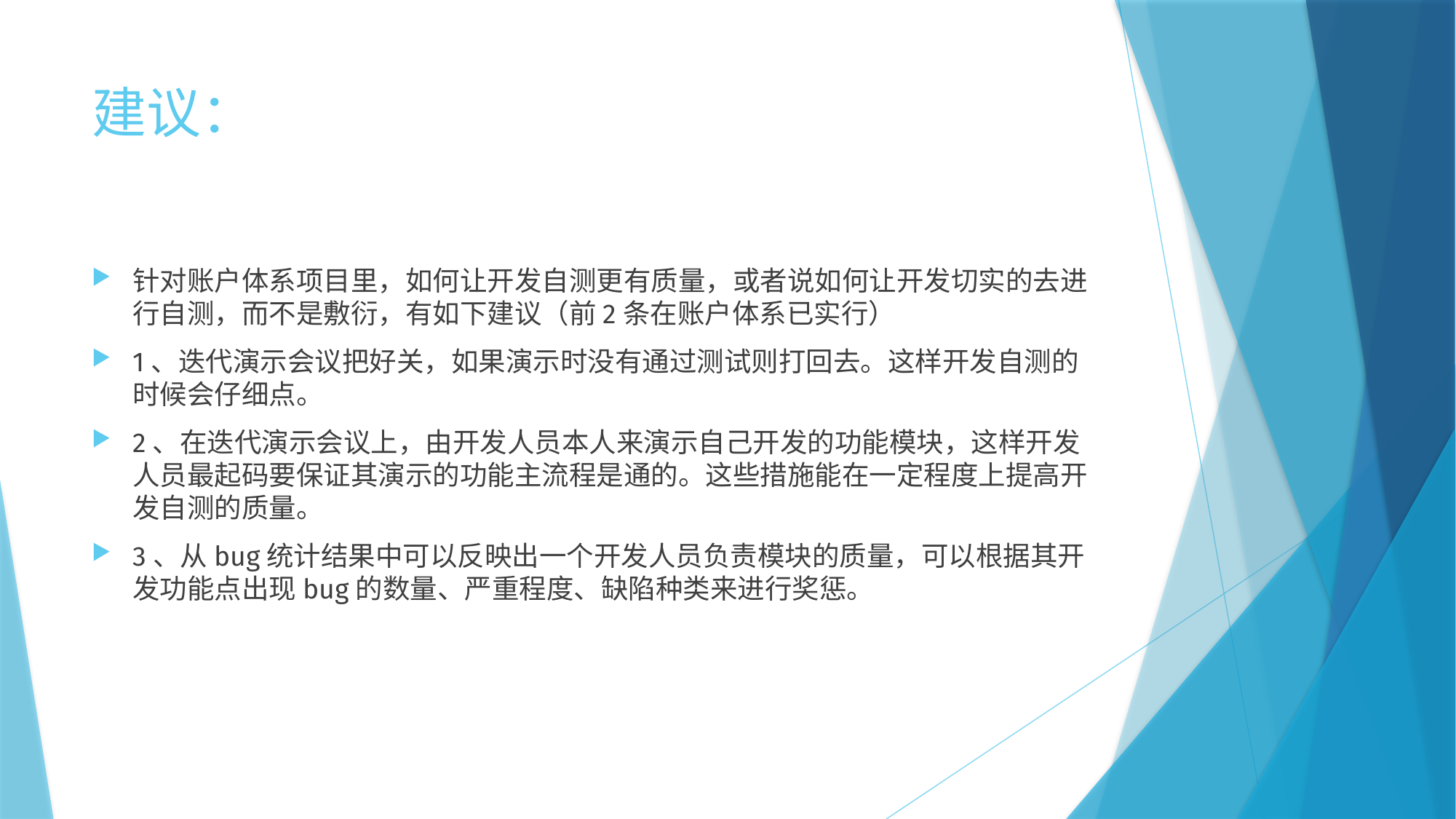

# 建议：
针对账户体系项目里，如何让开发自测更有质量，或者说如何让开发切实的去进行自测，而不是敷衍，有如下建议（前2条在账户体系已实行）
1、迭代演示会议把好关，如果演示时没有通过测试则打回去。这样开发自测的时候会仔细点。
2、在迭代演示会议上，由开发人员本人来演示自己开发的功能模块，这样开发人员最起码要保证其演示的功能主流程是通的。这些措施能在一定程度上提高开发自测的质量。
3、从bug统计结果中可以反映出一个开发人员负责模块的质量，可以根据其开发功能点出现bug的数量、严重程度、缺陷种类来进行奖惩。